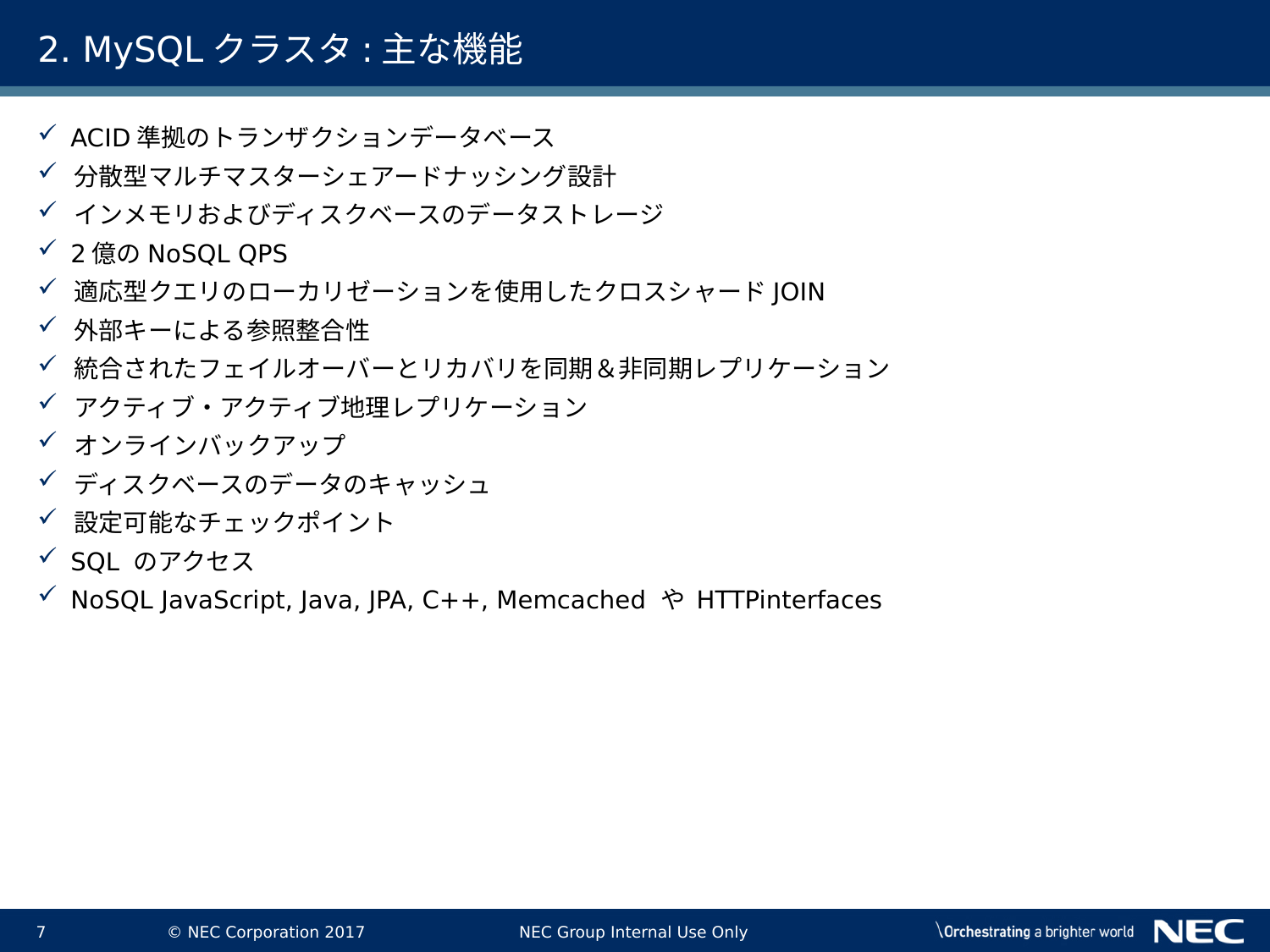

# 2. MySQLクラスタ:主な機能
 ACID準拠のトランザクションデータベース
 分散型マルチマスターシェアードナッシング設計
 インメモリおよびディスクベースのデータストレージ
 2億のNoSQL QPS
 適応型クエリのローカリゼーションを使用したクロスシャードJOIN
 外部キーによる参照整合性
 統合されたフェイルオーバーとリカバリを同期＆非同期レプリケーション
 アクティブ・アクティブ地理レプリケーション
 オンラインバックアップ
 ディスクベースのデータのキャッシュ
 設定可能なチェックポイント
 SQL のアクセス
 NoSQL JavaScript, Java, JPA, C++, Memcached や HTTPinterfaces